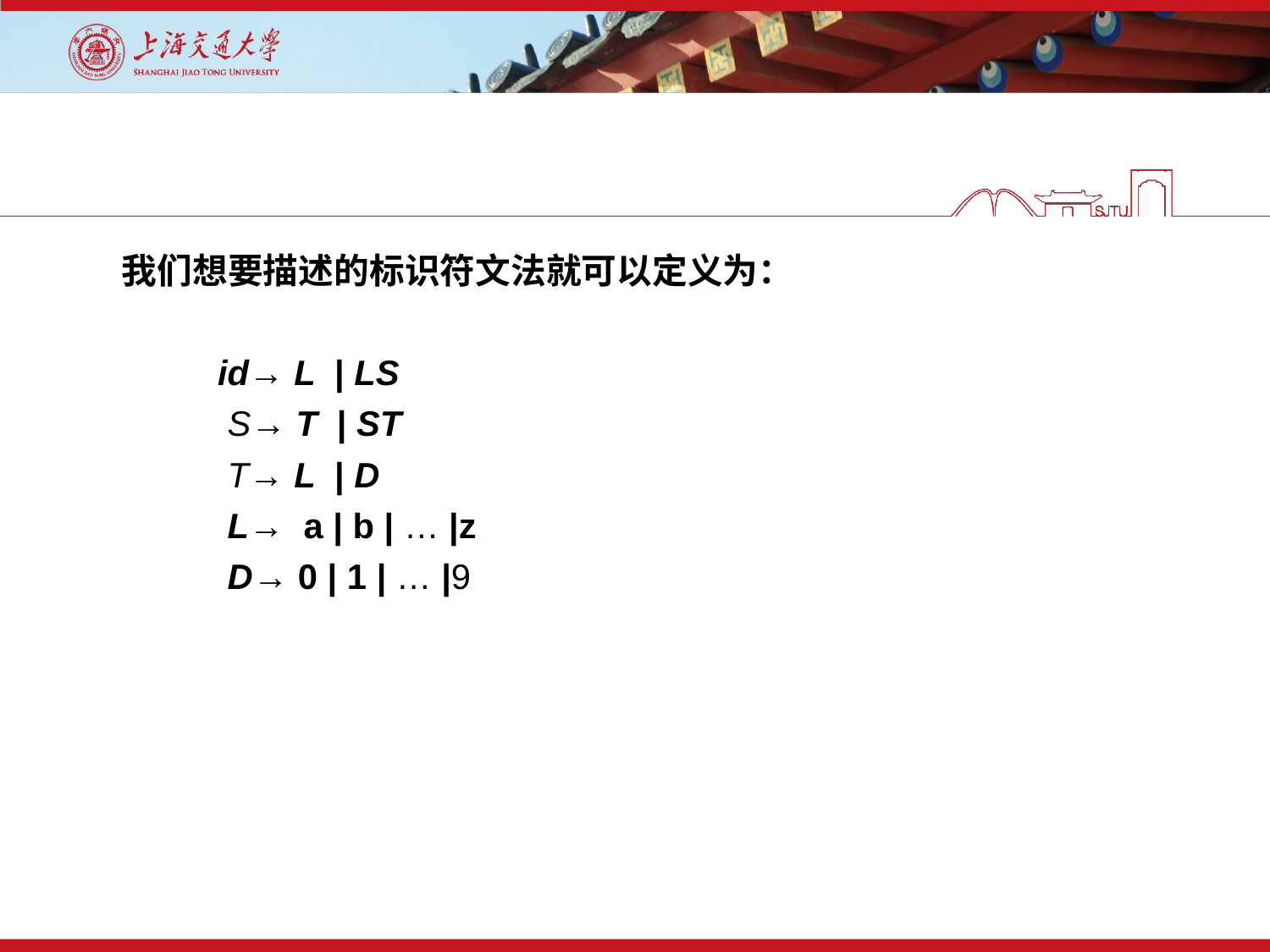

#
    我们想要描述的标识符文法就可以定义为：

              id→ L  | LS
               S→ T  | ST
               T→ L  | D
               L→  a | b | … |z
               D→ 0 | 1 | … |9